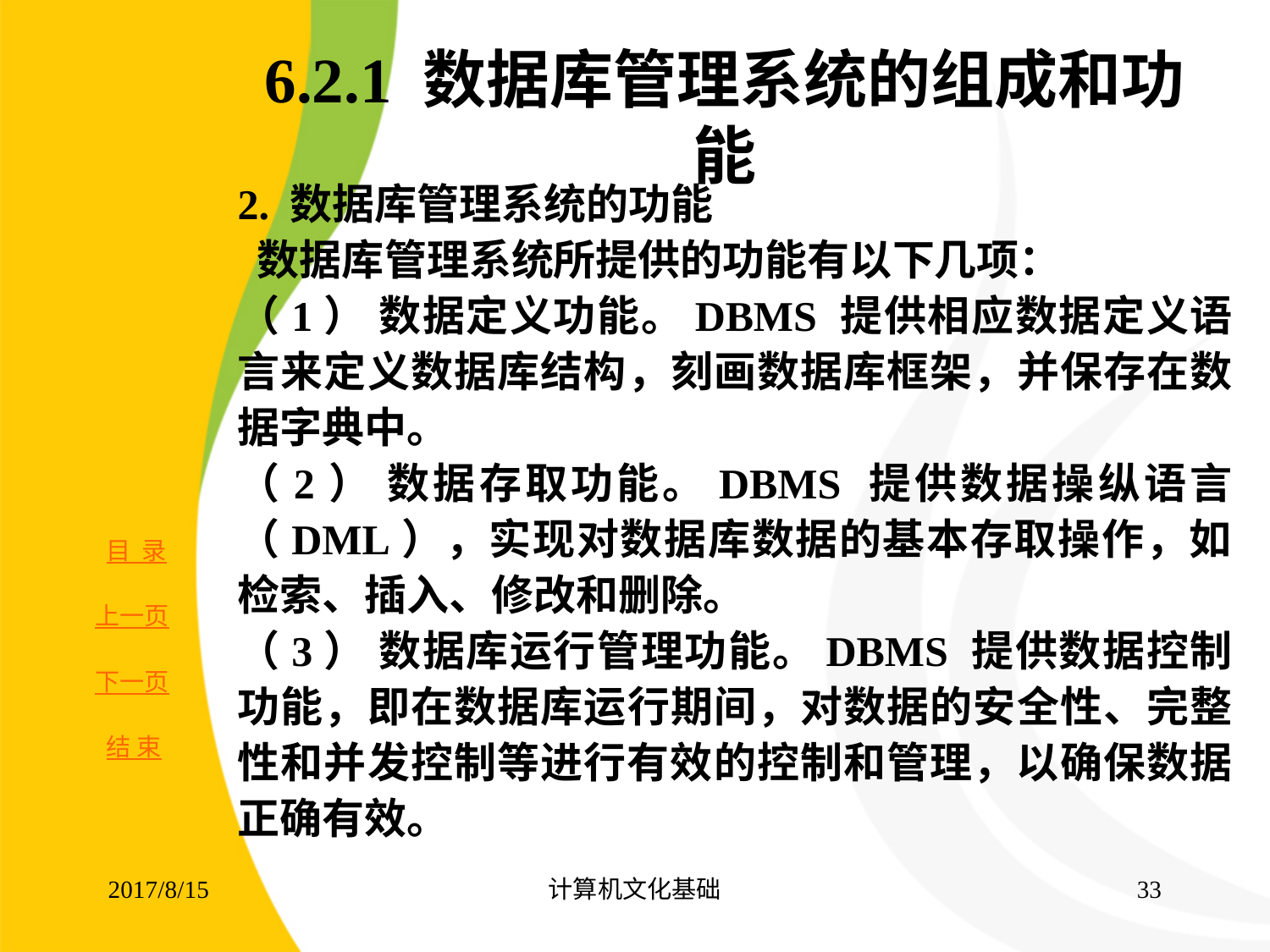

# 6.2.1 数据库管理系统的组成和功能
2. 数据库管理系统的功能
 数据库管理系统所提供的功能有以下几项：
（1） 数据定义功能。DBMS 提供相应数据定义语言来定义数据库结构，刻画数据库框架，并保存在数据字典中。
（2） 数据存取功能。DBMS 提供数据操纵语言（DML），实现对数据库数据的基本存取操作，如检索、插入、修改和删除。
（3） 数据库运行管理功能。DBMS 提供数据控制功能，即在数据库运行期间，对数据的安全性、完整性和并发控制等进行有效的控制和管理，以确保数据正确有效。
2017/8/15
计算机文化基础
33